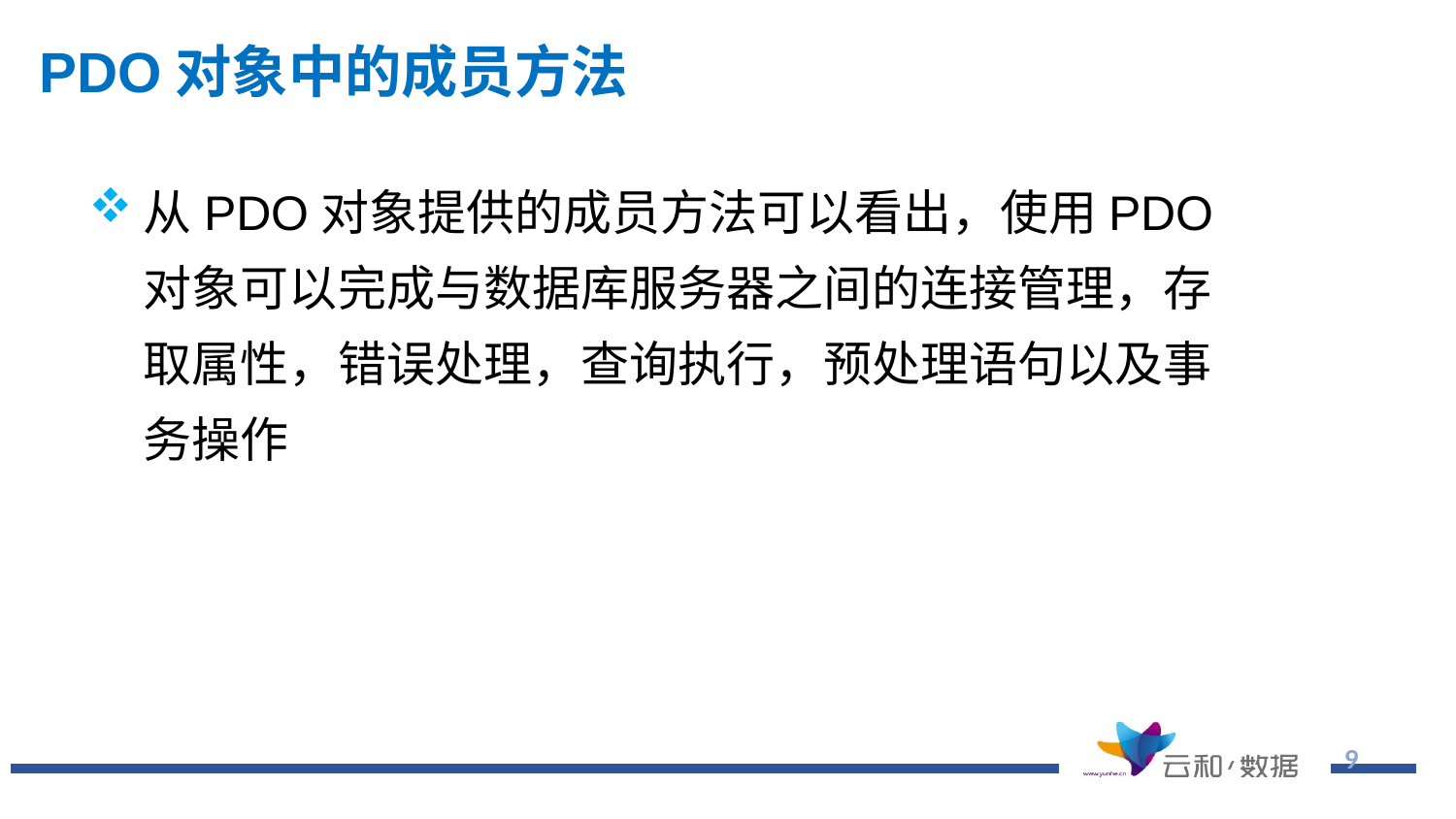

# PDO对象中的成员方法
从PDO对象提供的成员方法可以看出，使用PDO对象可以完成与数据库服务器之间的连接管理，存取属性，错误处理，查询执行，预处理语句以及事务操作
9